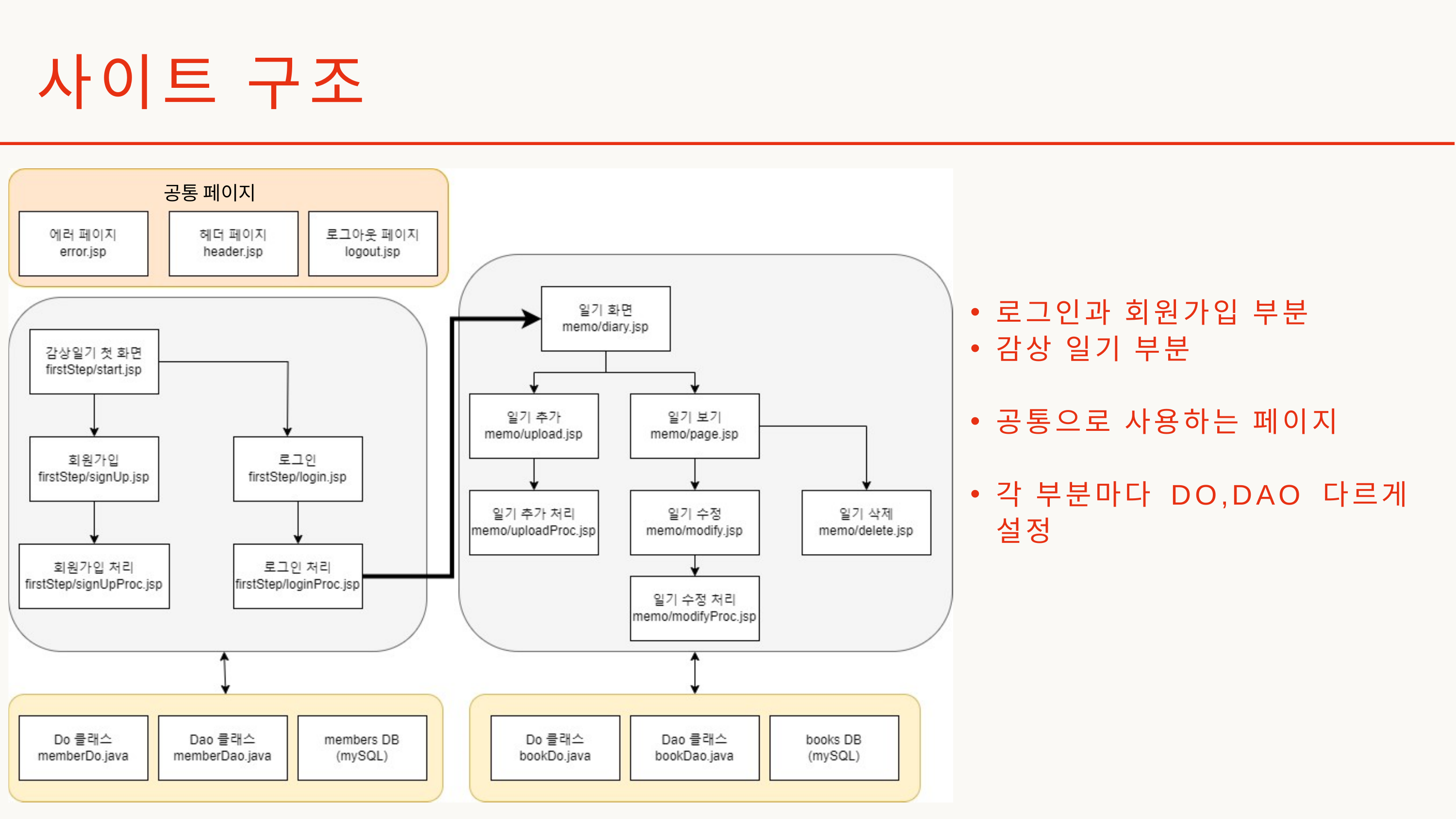

사이트 구조

공통 페이지
로그인과 회원가입 부분
감상 일기 부분

공통으로 사용하는 페이지

각 부분마다 DO,DAO 다르게 설정